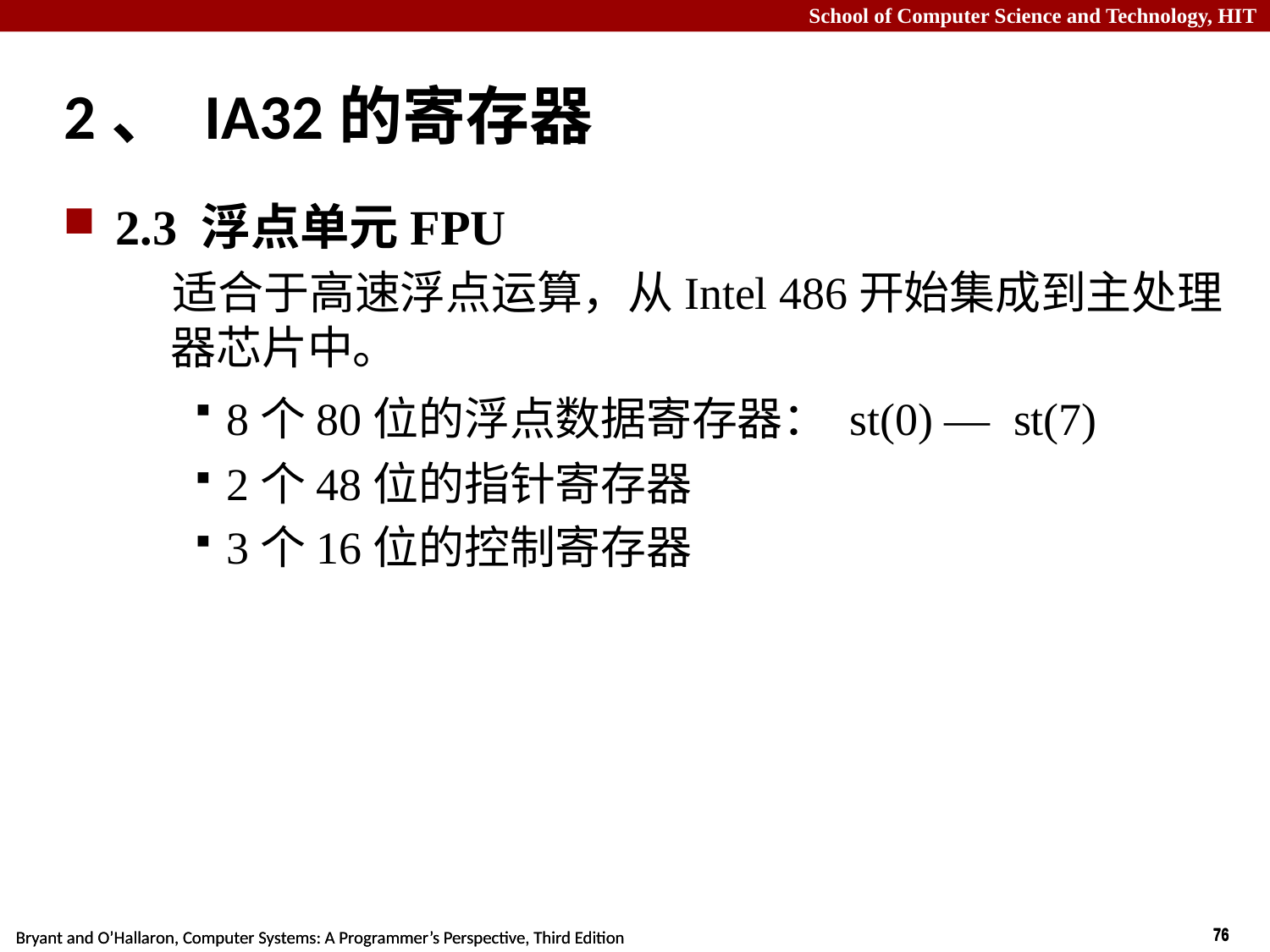

# 2、 IA32的寄存器
2.3 浮点单元FPU
   适合于高速浮点运算，从Intel 486开始集成到主处理器芯片中。
8个80位的浮点数据寄存器： st(0) —  st(7)
2个48位的指针寄存器
3个16位的控制寄存器